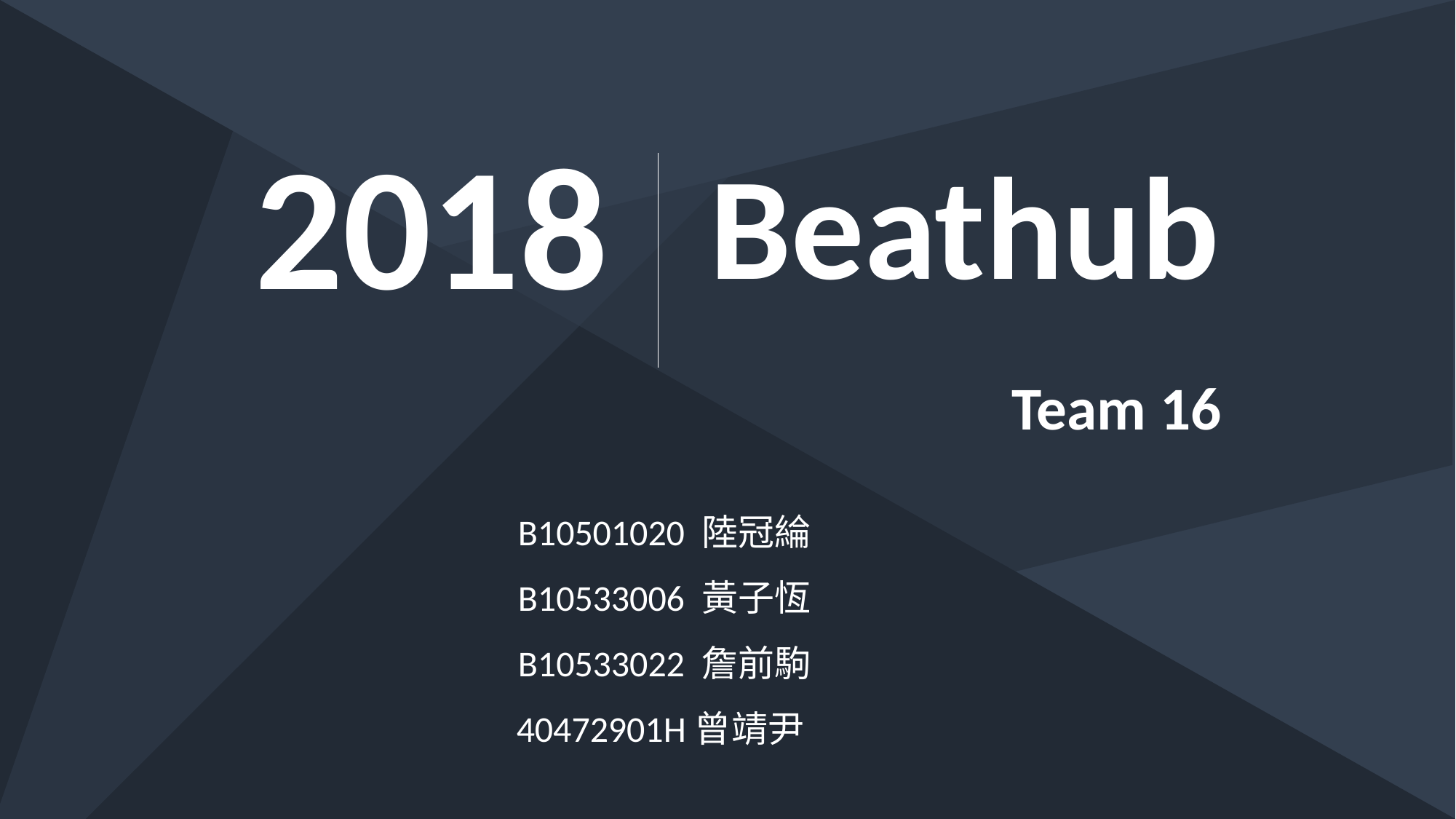

2018
Beathub
           Team 16
                      B10501020 陸冠綸
                      B10533006 黃子恆
                      B10533022 詹前駒
                     40472901H曾靖尹